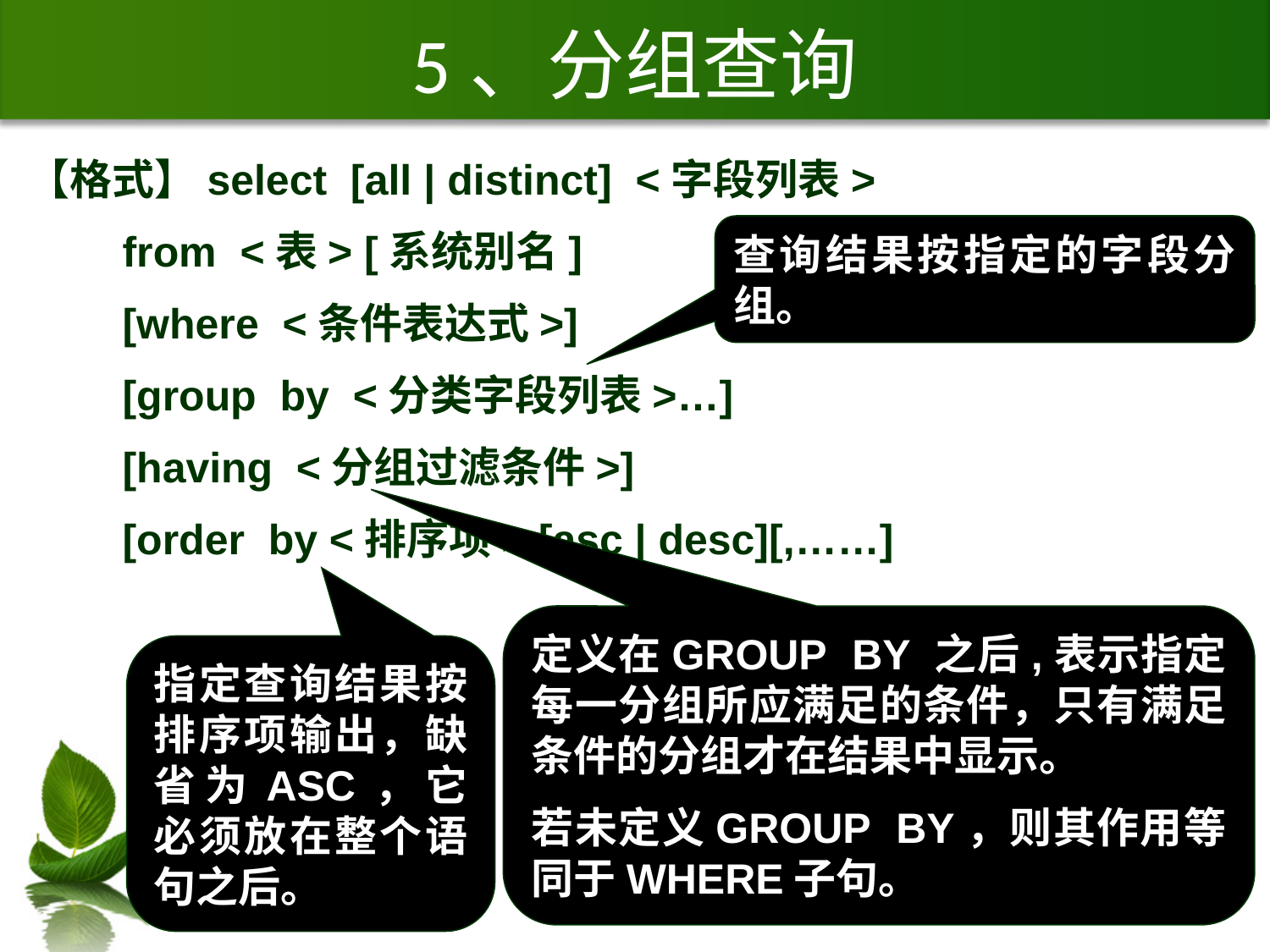

# 5、分组查询
【格式】select  [all | distinct]  <字段列表>
        from  <表> [系统别名]
        [where  <条件表达式>]
        [group  by  <分类字段列表>…]
        [having  <分组过滤条件>]
        [order  by <排序项> [asc | desc][,……]
查询结果按指定的字段分组。
定义在GROUP  BY 之后,表示指定每一分组所应满足的条件，只有满足条件的分组才在结果中显示。
若未定义GROUP  BY，则其作用等同于WHERE子句。
指定查询结果按排序项输出，缺省为ASC，它必须放在整个语句之后。